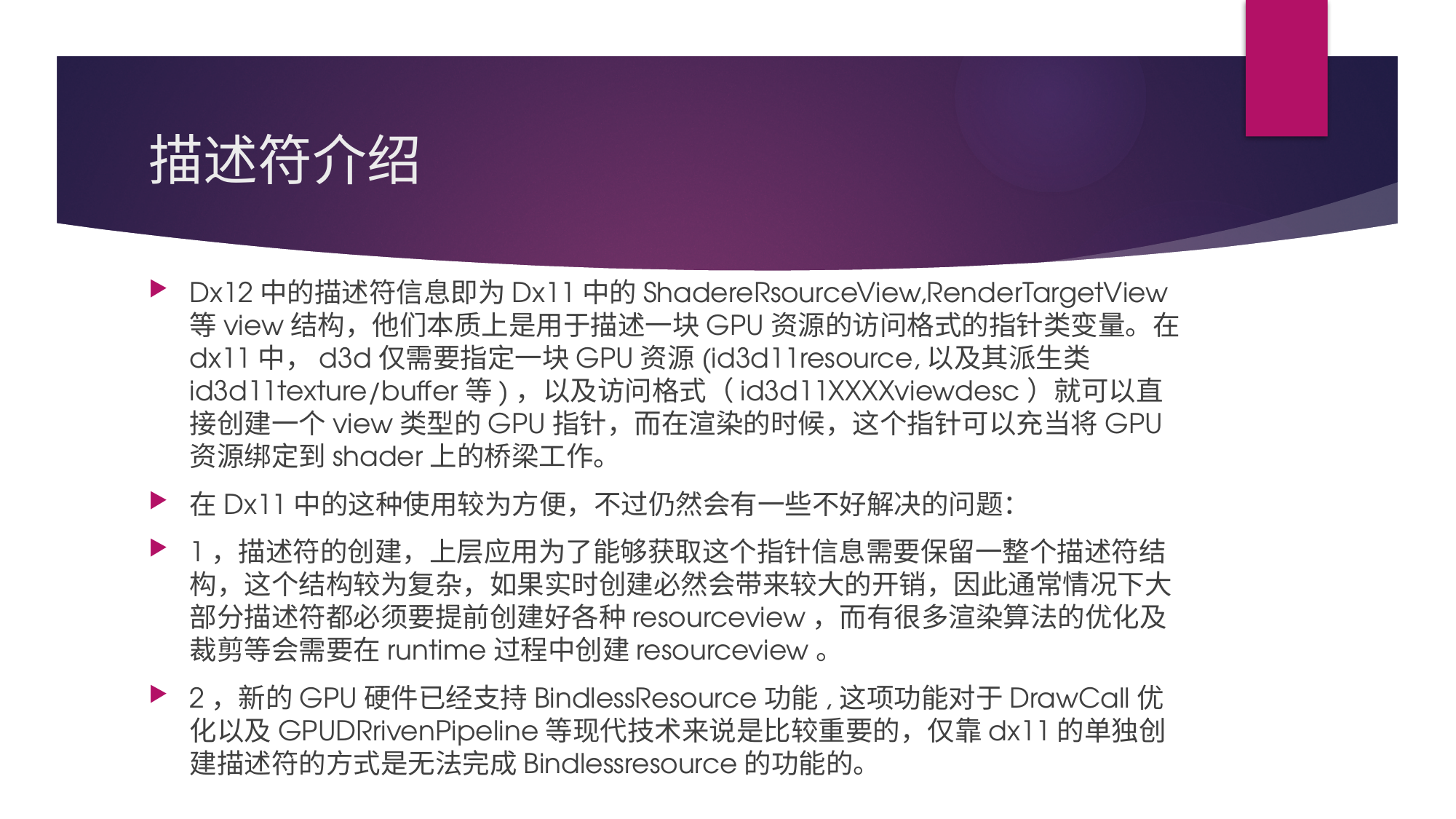

# 描述符介绍
Dx12中的描述符信息即为Dx11中的ShadereRsourceView,RenderTargetView等view结构，他们本质上是用于描述一块GPU资源的访问格式的指针类变量。在dx11中，d3d仅需要指定一块GPU资源(id3d11resource,以及其派生类id3d11texture/buffer等)，以及访问格式（id3d11XXXXviewdesc）就可以直接创建一个view类型的GPU指针，而在渲染的时候，这个指针可以充当将GPU资源绑定到shader上的桥梁工作。
在Dx11中的这种使用较为方便，不过仍然会有一些不好解决的问题：
1，描述符的创建，上层应用为了能够获取这个指针信息需要保留一整个描述符结构，这个结构较为复杂，如果实时创建必然会带来较大的开销，因此通常情况下大部分描述符都必须要提前创建好各种resourceview，而有很多渲染算法的优化及裁剪等会需要在runtime过程中创建resourceview。
2，新的GPU硬件已经支持BindlessResource功能,这项功能对于DrawCall优化以及GPUDRrivenPipeline等现代技术来说是比较重要的，仅靠dx11的单独创建描述符的方式是无法完成Bindlessresource的功能的。